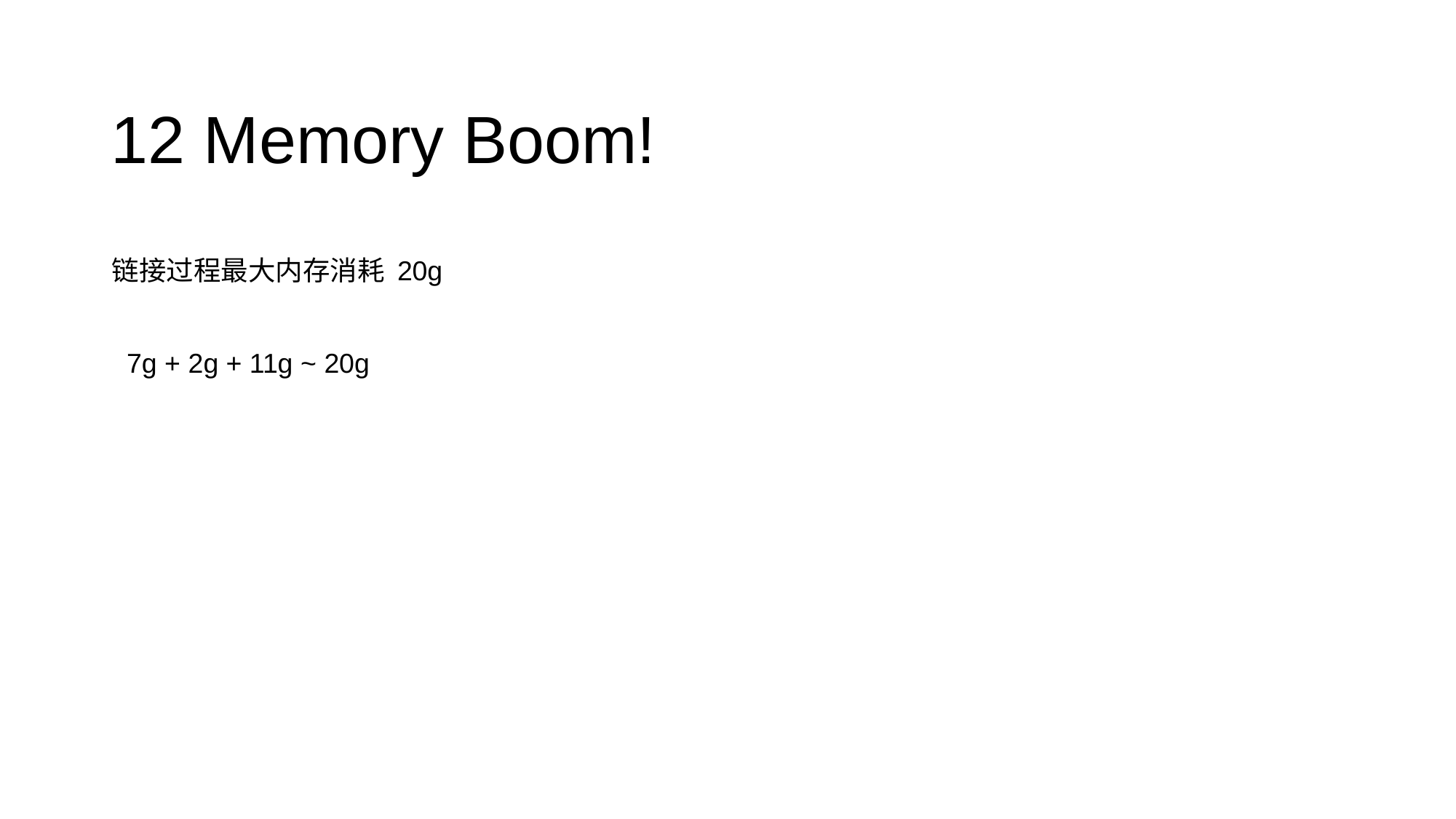

# 12 Memory Boom!
链接过程最大内存消耗 20g
7g + 2g + 11g ~ 20g